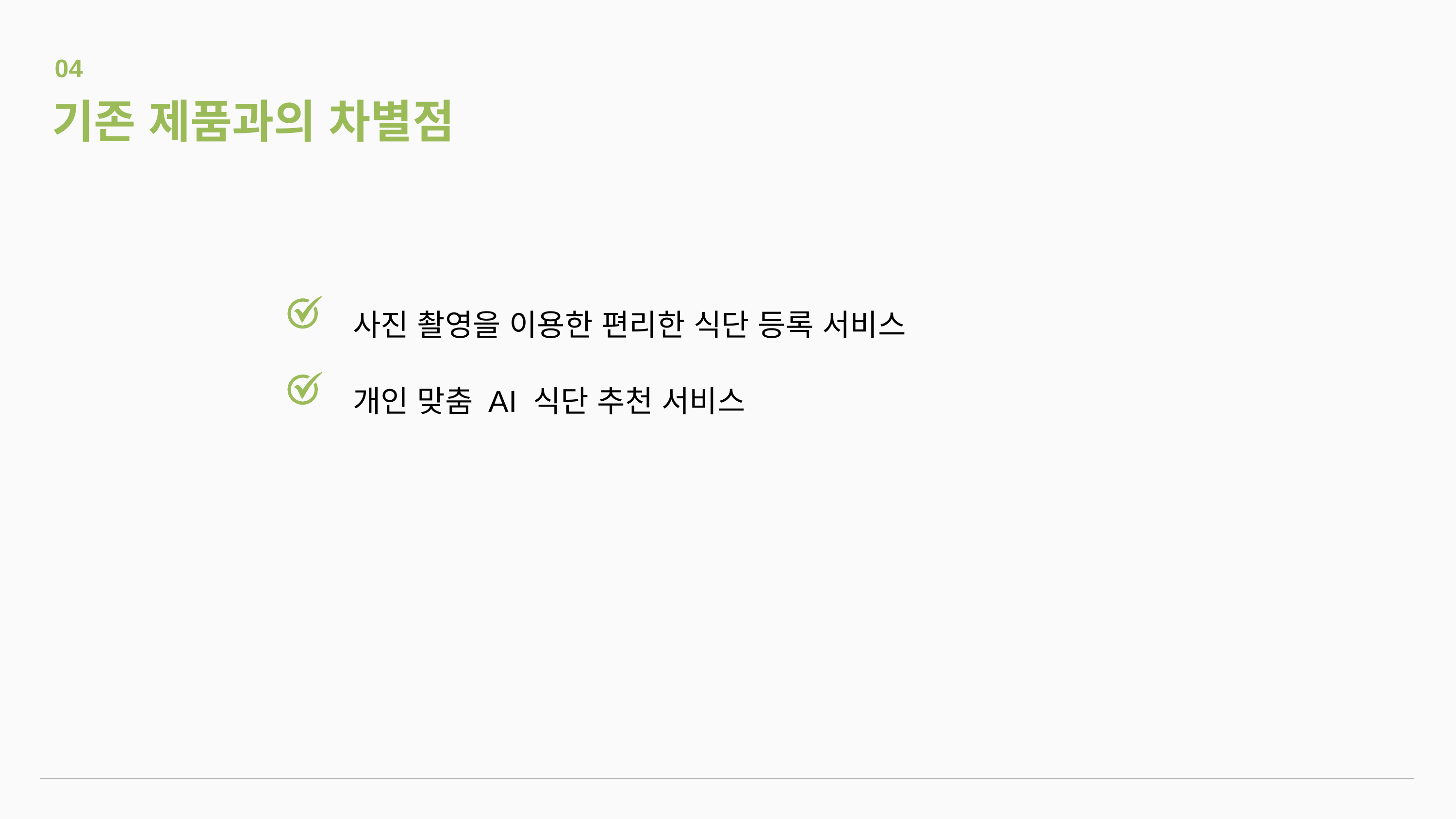

04
# 기존 제품과의 차별점
사진 촬영을 이용한 편리한 식단 등록 서비스
개인 맞춤 AI 식단 추천 서비스